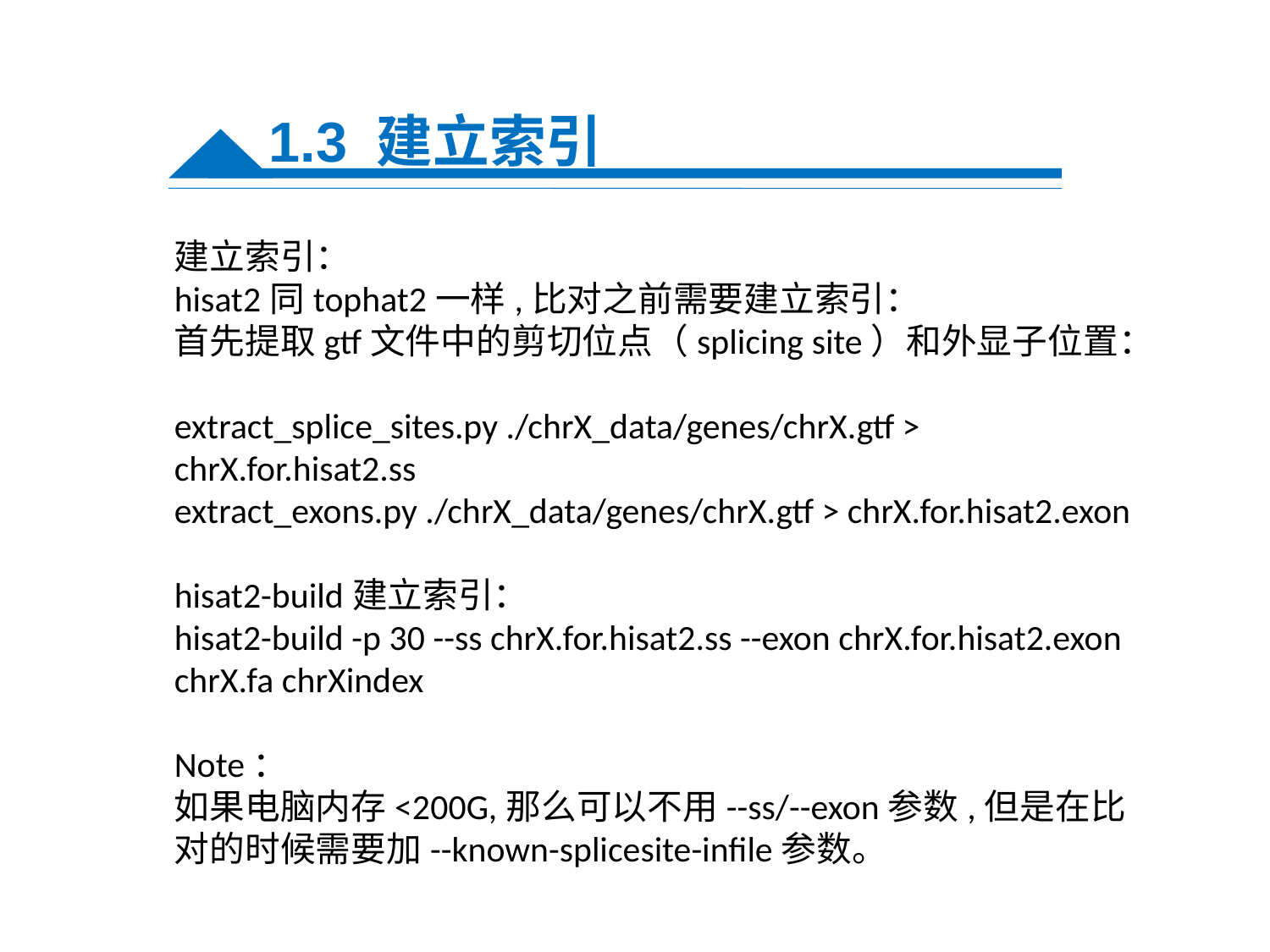

1.3 建立索引

建立索引： 
hisat2同tophat2一样,比对之前需要建立索引：
首先提取gtf文件中的剪切位点（splicing site）和外显子位置：
extract_splice_sites.py ./chrX_data/genes/chrX.gtf > chrX.for.hisat2.ss 
extract_exons.py ./chrX_data/genes/chrX.gtf > chrX.for.hisat2.exon
hisat2-build建立索引： 
hisat2-build -p 30 --ss chrX.for.hisat2.ss --exon chrX.for.hisat2.exon chrX.fa chrXindex
Note：
如果电脑内存<200G,那么可以不用--ss/--exon参数,但是在比对的时候需要加--known-splicesite-infile参数。